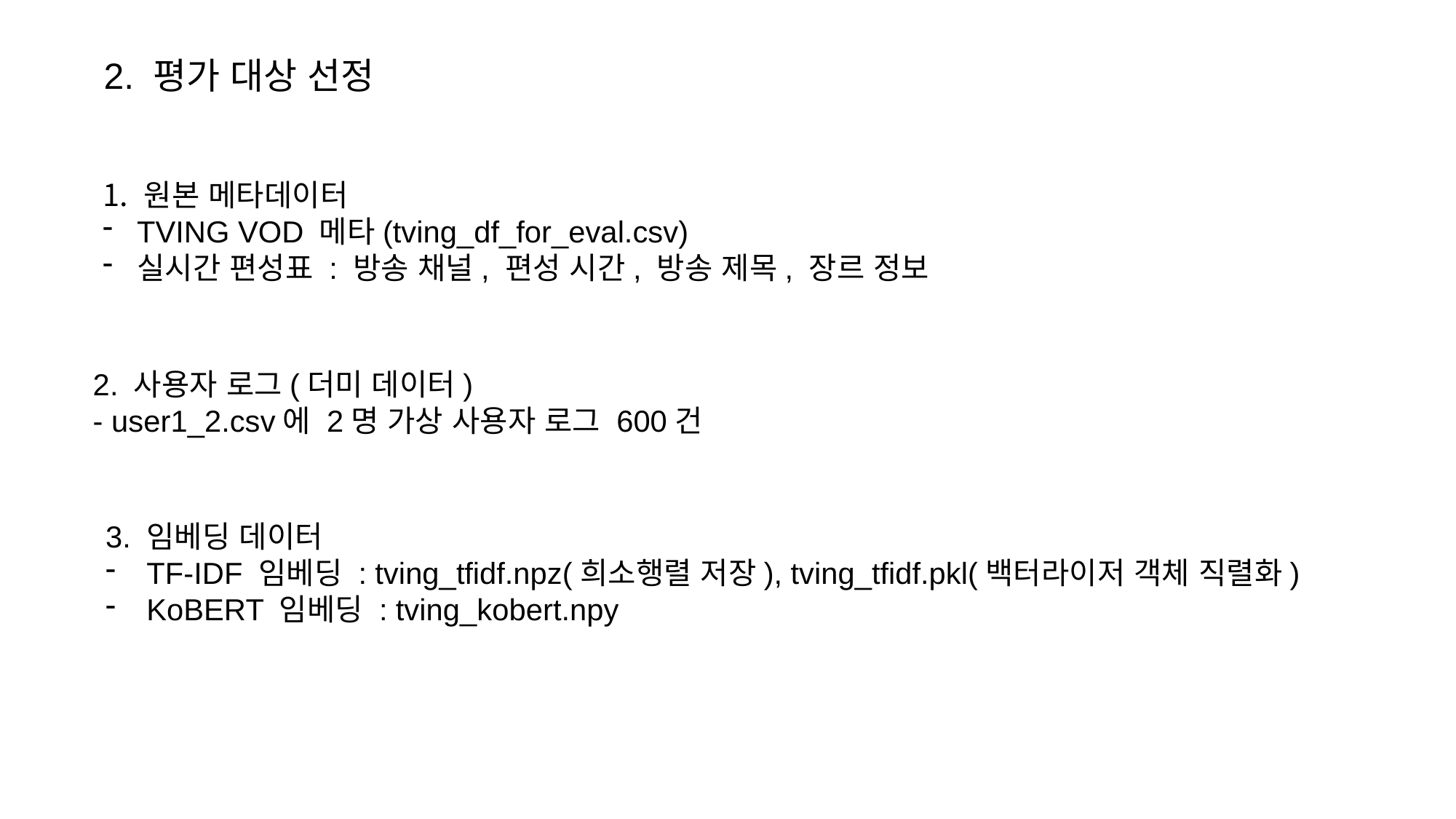

2. 평가 대상 선정
원본 메타데이터
TVING VOD 메타(tving_df_for_eval.csv)
실시간 편성표 : 방송 채널, 편성 시간, 방송 제목, 장르 정보
2. 사용자 로그(더미 데이터)
- user1_2.csv에 2명 가상 사용자 로그 600건
3. 임베딩 데이터
TF-IDF 임베딩 : tving_tfidf.npz(희소행렬 저장), tving_tfidf.pkl(백터라이저 객체 직렬화)
KoBERT 임베딩 : tving_kobert.npy